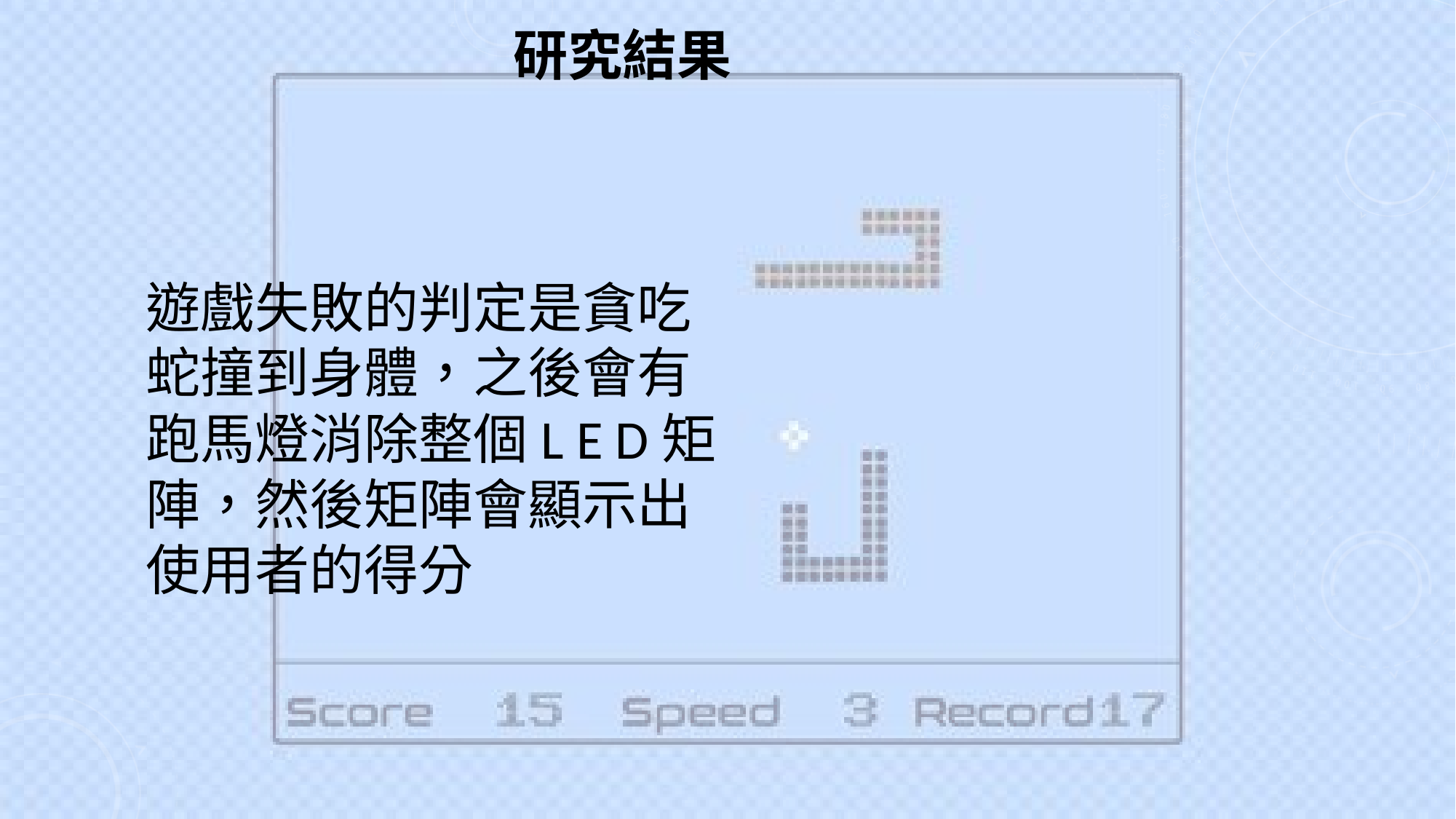

研究結果
遊戲失敗的判定是貪吃蛇撞到身體，之後會有跑馬燈消除整個L E D矩陣，然後矩陣會顯示出使用者的得分